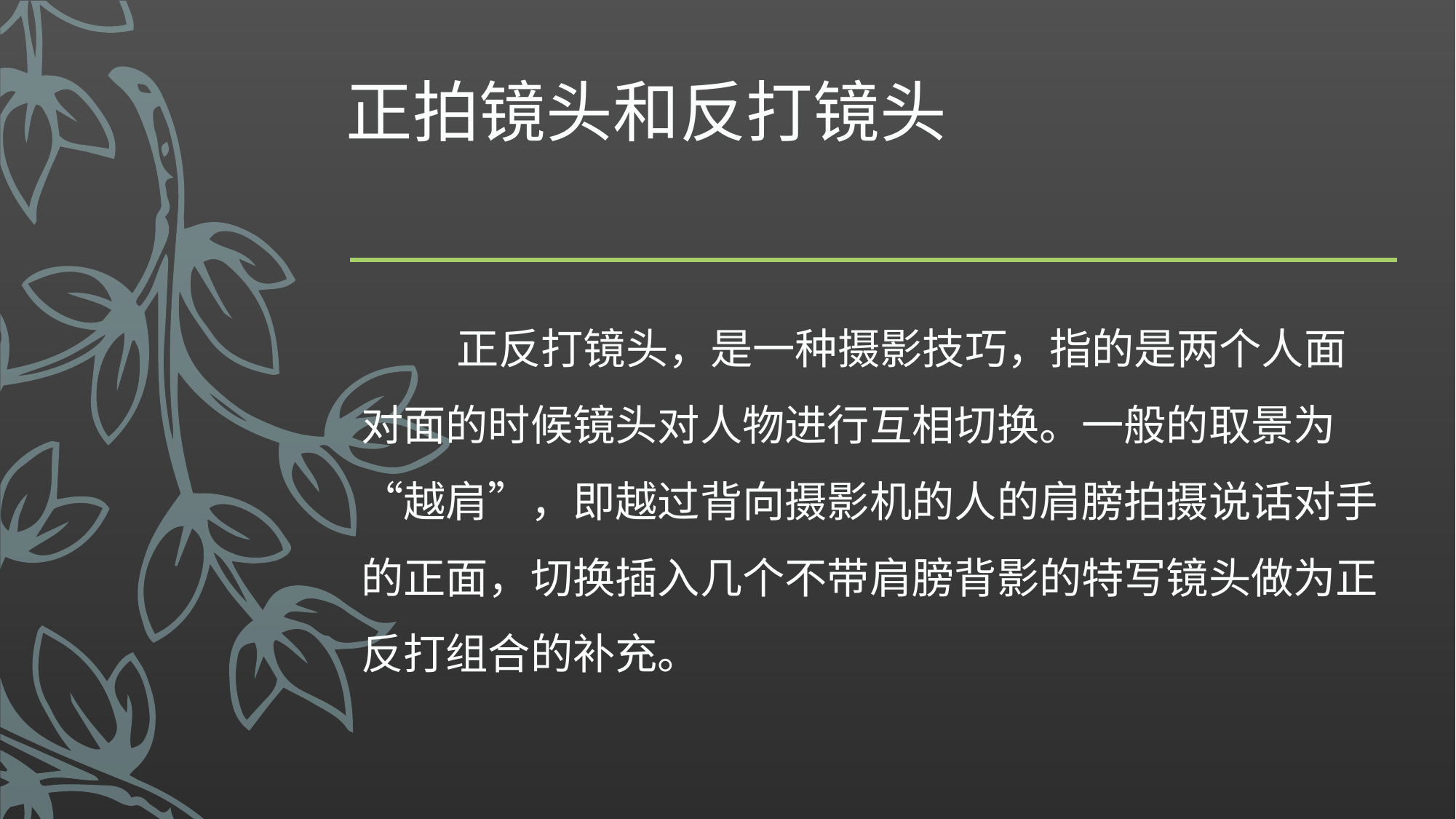

# 正拍镜头和反打镜头
         正反打镜头，是一种摄影技巧，指的是两个人面对面的时候镜头对人物进行互相切换。一般的取景为“越肩”，即越过背向摄影机的人的肩膀拍摄说话对手的正面，切换插入几个不带肩膀背影的特写镜头做为正反打组合的补充。